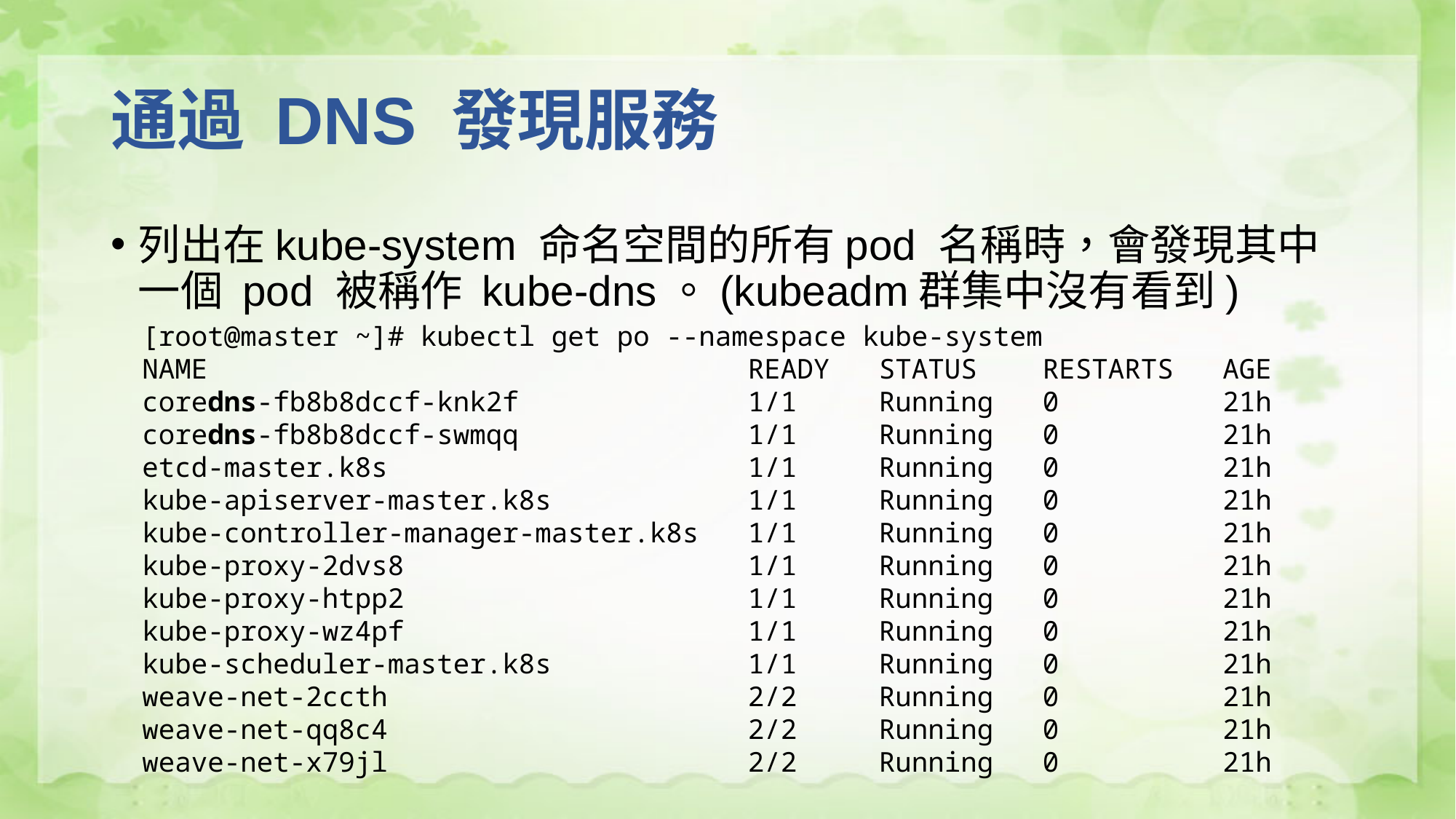

# 通過 DNS 發現服務
列出在kube-system 命名空間的所有pod 名稱時，會發現其中 一個 pod 被稱作 kube-dns。(kubeadm群集中沒有看到)
[root@master ~]# kubectl get po --namespace kube-system
NAME                                 READY   STATUS    RESTARTS   AGE
coredns-fb8b8dccf-knk2f              1/1     Running   0          21h
coredns-fb8b8dccf-swmqq              1/1     Running   0          21h
etcd-master.k8s                      1/1     Running   0          21h
kube-apiserver-master.k8s            1/1     Running   0          21h
kube-controller-manager-master.k8s   1/1     Running   0          21h
kube-proxy-2dvs8                     1/1     Running   0          21h
kube-proxy-htpp2                     1/1     Running   0          21h
kube-proxy-wz4pf                     1/1     Running   0          21h
kube-scheduler-master.k8s            1/1     Running   0          21h
weave-net-2ccth                      2/2     Running   0          21h
weave-net-qq8c4                      2/2     Running   0          21h
weave-net-x79jl                      2/2     Running   0          21h